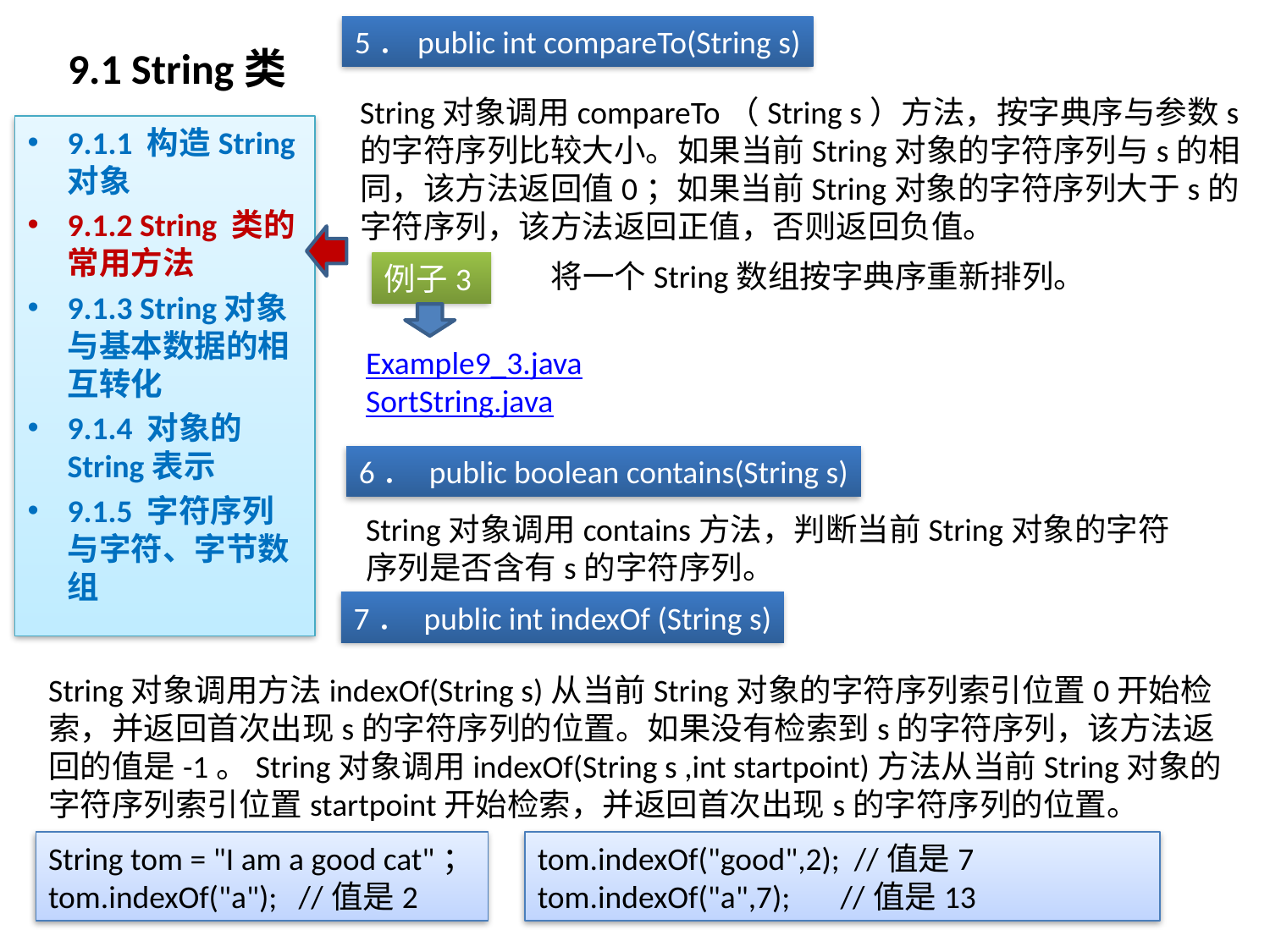

# 9.1 String类
5．public int compareTo(String s)
String对象调用compareTo（String s）方法，按字典序与参数s的字符序列比较大小。如果当前String对象的字符序列与s的相同，该方法返回值0；如果当前String对象的字符序列大于s的字符序列，该方法返回正值，否则返回负值。
9.1.1 构造String对象
9.1.2 String 类的常用方法
9.1.3 String对象与基本数据的相互转化
9.1.4 对象的String表示
9.1.5 字符序列与字符、字节数组

将一个String数组按字典序重新排列。
例子3

Example9_3.java
SortString.java
6． public boolean contains(String s)
String对象调用contains方法，判断当前String对象的字符序列是否含有s的字符序列。
7． public int indexOf (String s)
String对象调用方法indexOf(String s)从当前String对象的字符序列索引位置0开始检索，并返回首次出现s的字符序列的位置。如果没有检索到s的字符序列，该方法返回的值是-1。String对象调用indexOf(String s ,int startpoint)方法从当前String对象的字符序列索引位置startpoint开始检索，并返回首次出现s的字符序列的位置。
String tom = "I am a good cat"；
tom.indexOf("a");   //值是2
tom.indexOf("good",2);  //值是7
tom.indexOf("a",7);       //值是13